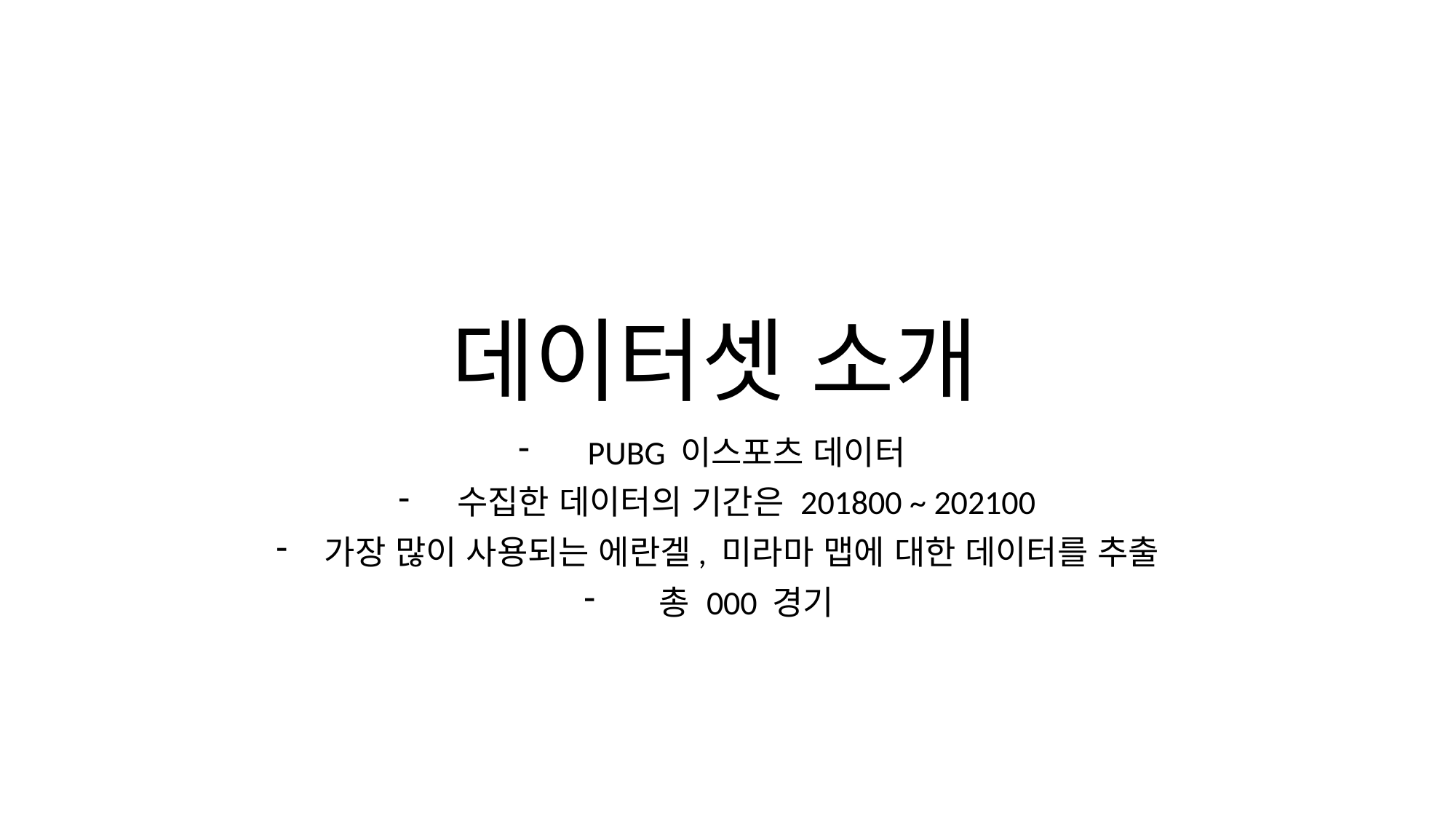

# 데이터셋 소개
PUBG 이스포츠 데이터
수집한 데이터의 기간은 201800 ~ 202100
가장 많이 사용되는 에란겔, 미라마 맵에 대한 데이터를 추출
총 000 경기